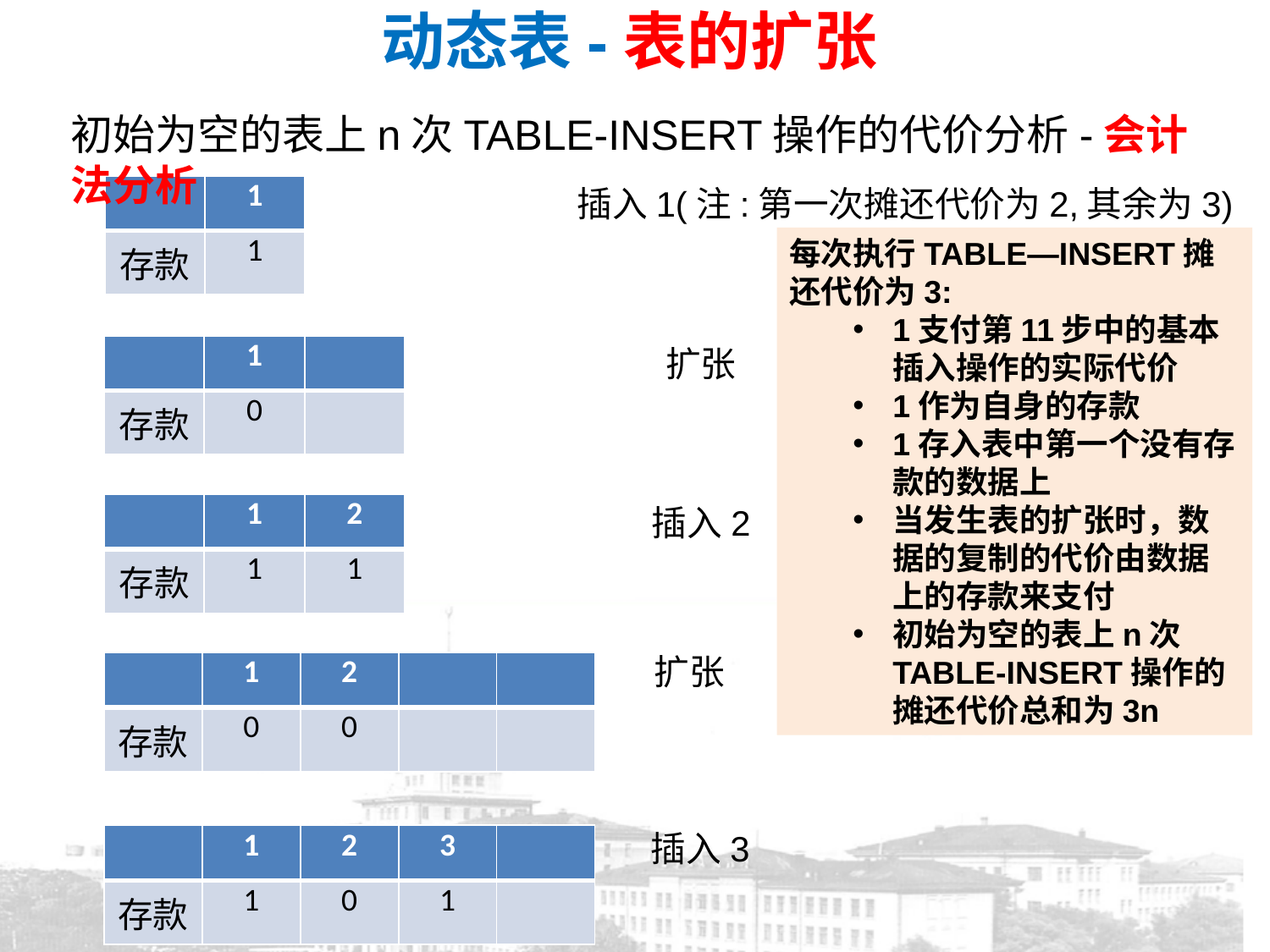

# 动态表-表的扩张
初始为空的表上n次TABLE-INSERT操作的代价分析-会计法分析
插入1(注:第一次摊还代价为2,其余为3)
|  | 1 |
| --- | --- |
| 存款 | 1 |
每次执行TABLE—INSERT摊还代价为3:
1支付第11步中的基本插入操作的实际代价
1作为自身的存款
1存入表中第一个没有存款的数据上
当发生表的扩张时，数据的复制的代价由数据上的存款来支付
初始为空的表上n次TABLE-INSERT操作的摊还代价总和为3n
|  | 1 |  |
| --- | --- | --- |
| 存款 | 0 |  |
扩张
|  | 1 | 2 |
| --- | --- | --- |
| 存款 | 1 | 1 |
插入2
扩张
|  | 1 | 2 |  |  |
| --- | --- | --- | --- | --- |
| 存款 | 0 | 0 |  |  |
插入3
|  | 1 | 2 | 3 |  |
| --- | --- | --- | --- | --- |
| 存款 | 1 | 0 | 1 |  |